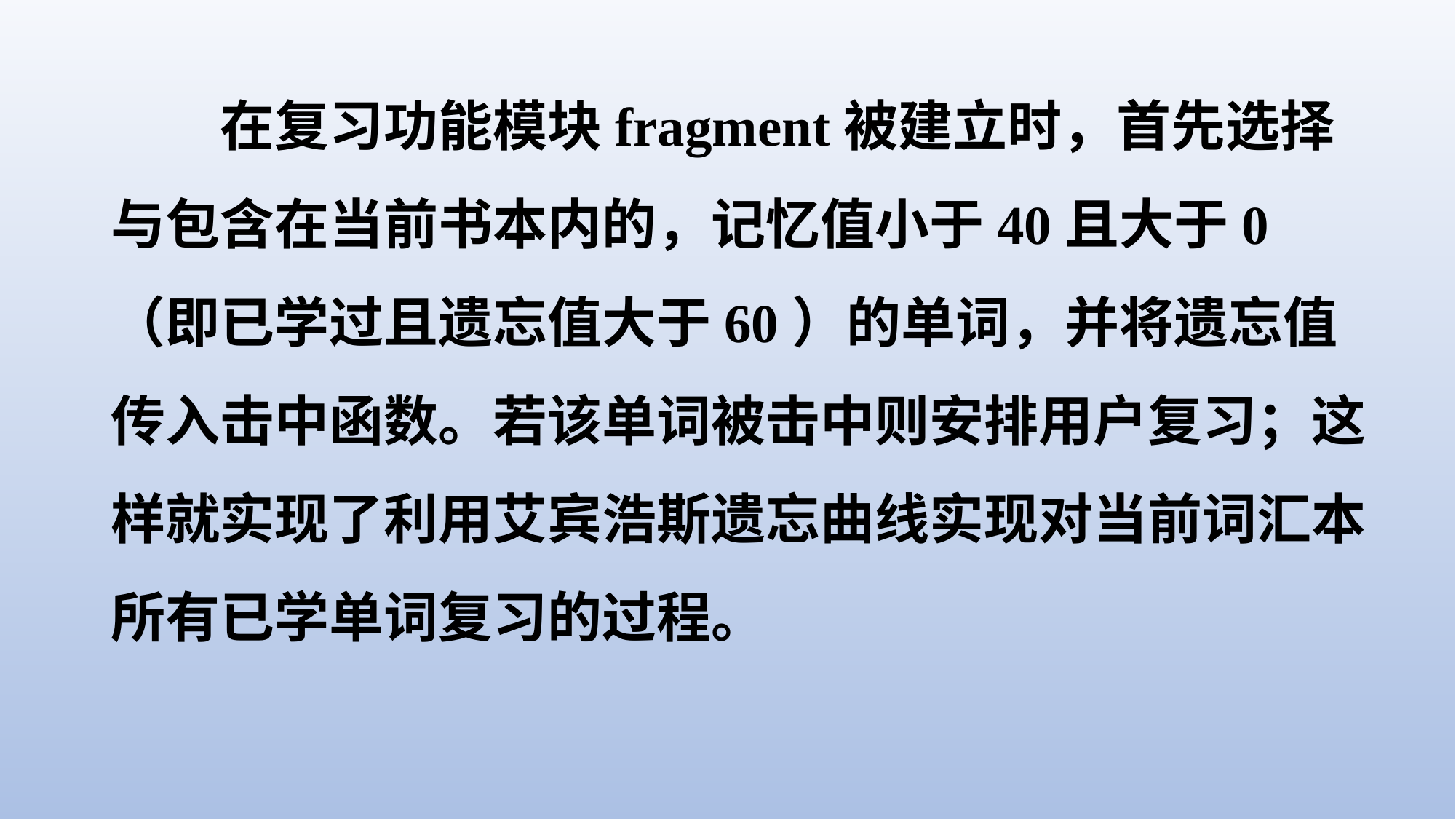

在复习功能模块fragment被建立时，首先选择与包含在当前书本内的，记忆值小于40且大于0（即已学过且遗忘值大于60）的单词，并将遗忘值传入击中函数。若该单词被击中则安排用户复习；这样就实现了利用艾宾浩斯遗忘曲线实现对当前词汇本所有已学单词复习的过程。